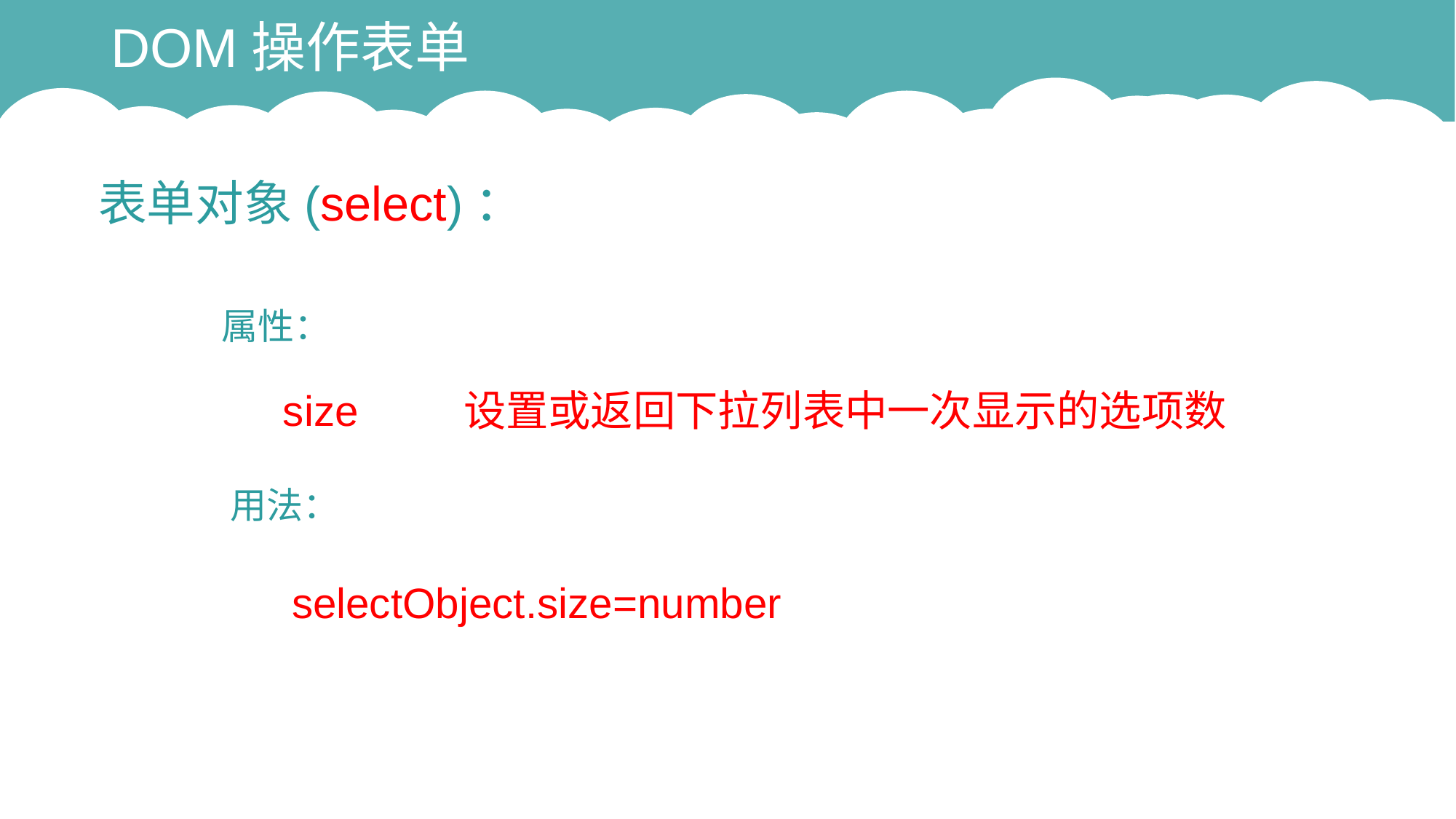

# DOM操作表单
表单对象(select)：
属性：
size        设置或返回下拉列表中一次显示的选项数
用法：
selectObject.size=number